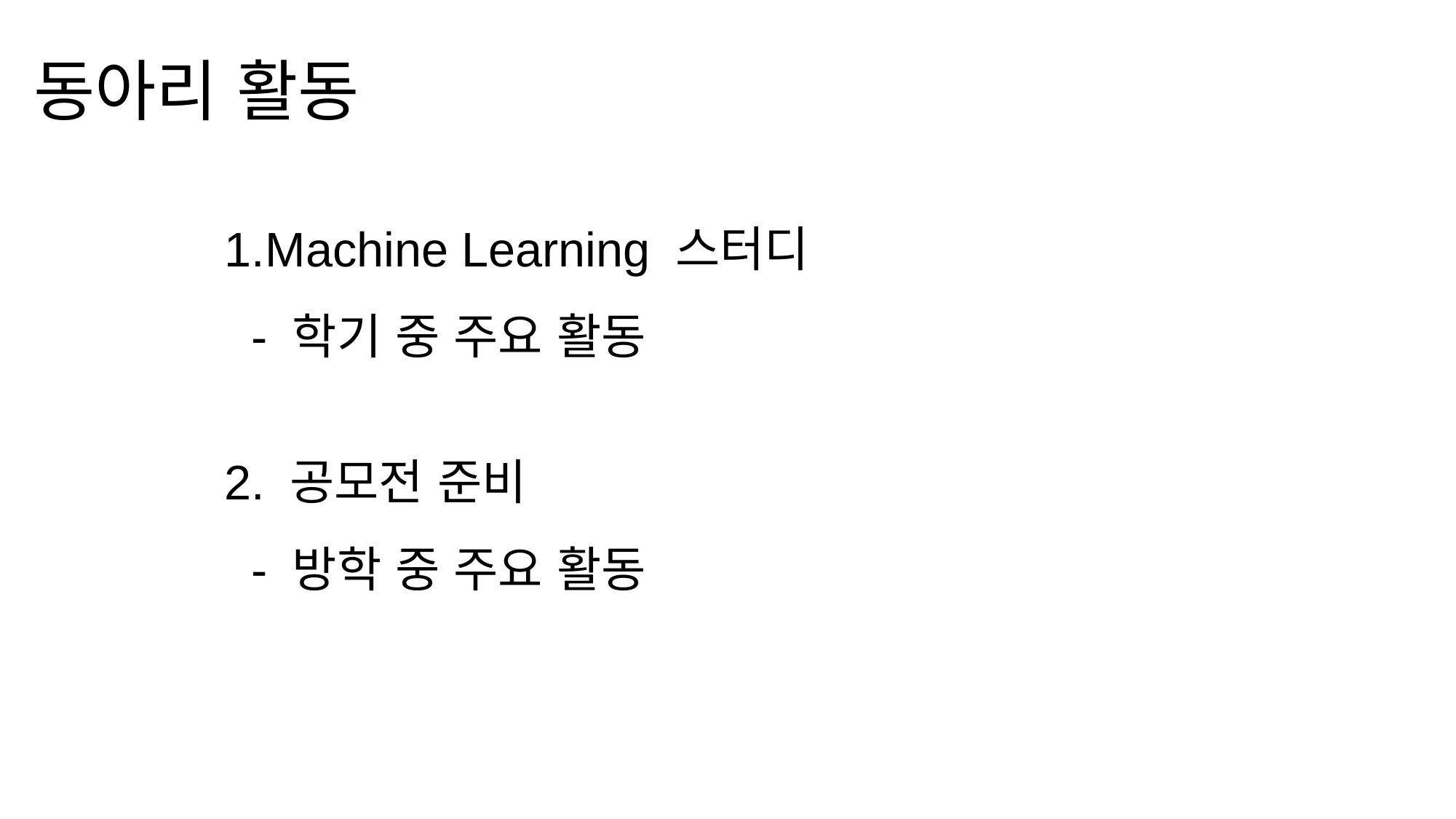

# 동아리 활동
Machine Learning 스터디
  - 학기 중 주요 활동

2. 공모전 준비
  - 방학 중 주요 활동